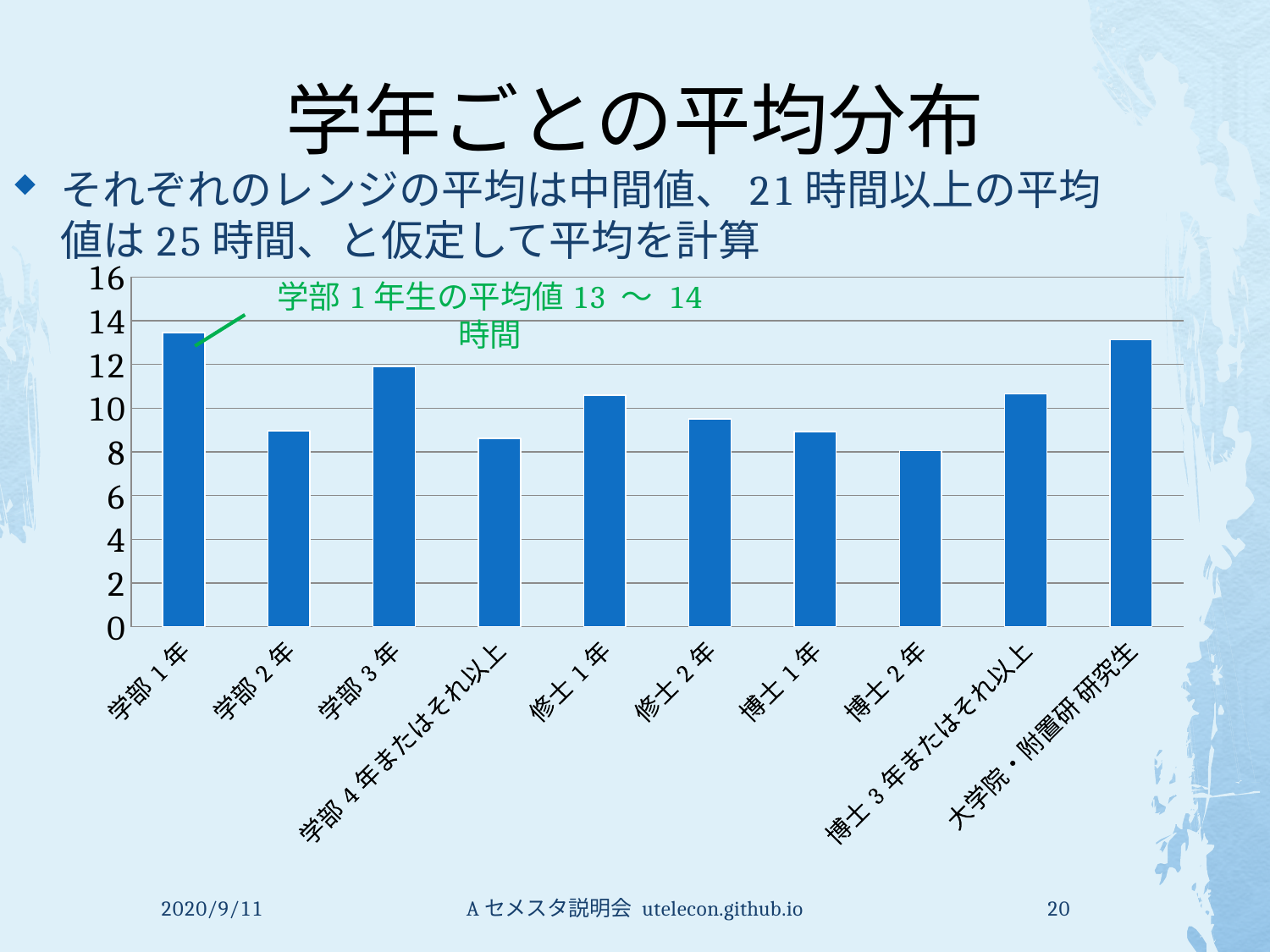

# 学年ごとの平均分布
それぞれのレンジの平均は中間値、21時間以上の平均値は25時間、と仮定して平均を計算

### Chart

| Category | 学年 |
|---|---|
| 学部1年 | 13.45769230769231 |
| 学部2年 | 8.963928571428571 |
| 学部3年 | 11.90958408679928 |
| 学部4年またはそれ以上 | 8.613518197573656 |
| 修士1年 | 10.60292397660819 |
| 修士2年 | 9.514736842105263 |
| 博士1年 | 8.925204918032787 |
| 博士2年 | 8.060855263157896 |
| 博士3年またはそれ以上 | 10.65277777777778 |
| 大学院・附置研 研究生 | 13.13636363636364 |
学部1年生の平均値13 ～ 14 時間
2020/9/11
Aセメスタ説明会 utelecon.github.io
20